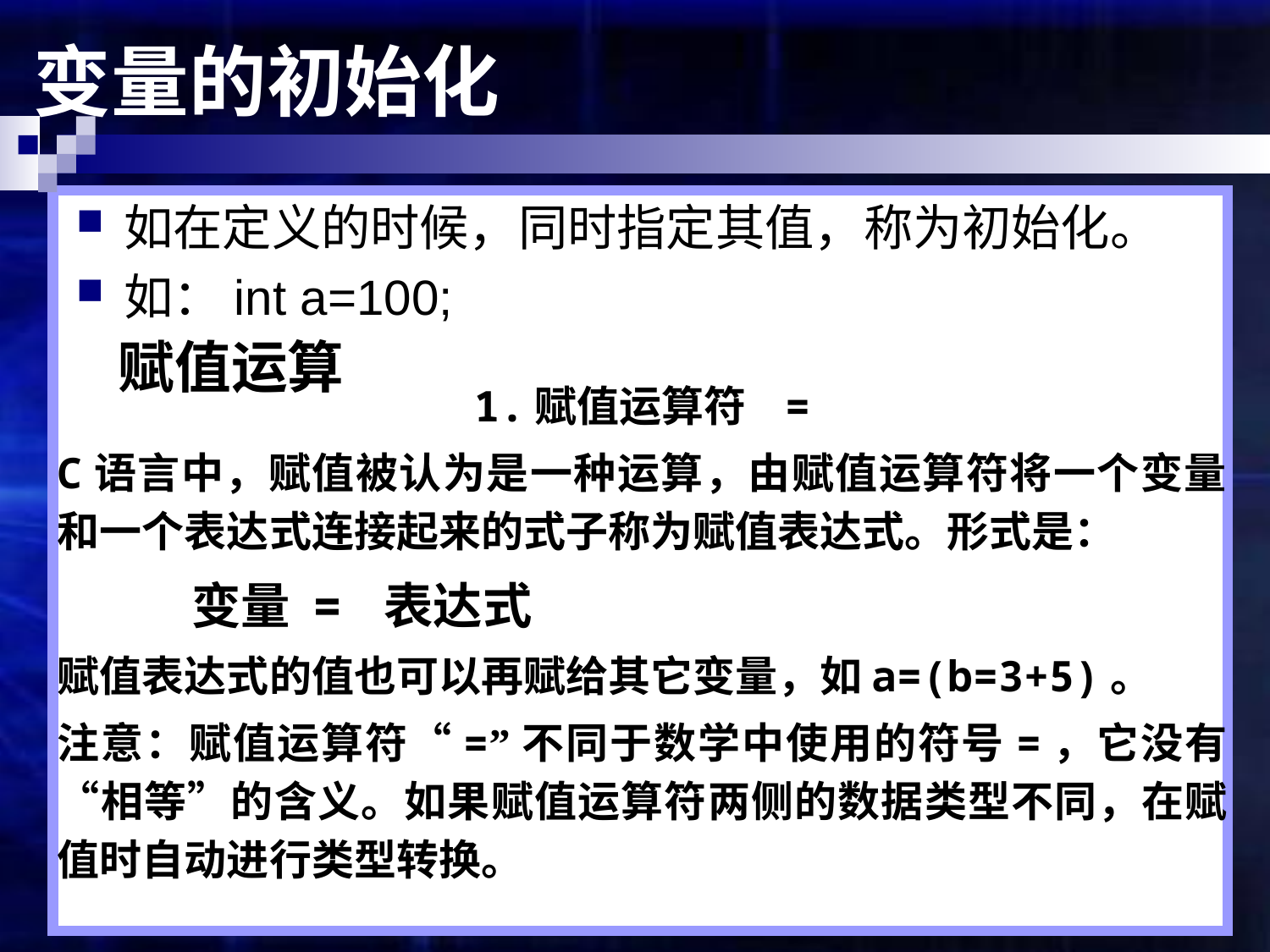

# 变量的初始化
如在定义的时候，同时指定其值，称为初始化。
如：int a=100;
赋值运算
1.赋值运算符   =
C语言中，赋值被认为是一种运算，由赋值运算符将一个变量和一个表达式连接起来的式子称为赋值表达式。形式是：
             变量 = 表达式
赋值表达式的值也可以再赋给其它变量，如a=(b=3+5)。
注意：赋值运算符“=”不同于数学中使用的符号=，它没有“相等”的含义。如果赋值运算符两侧的数据类型不同，在赋值时自动进行类型转换。